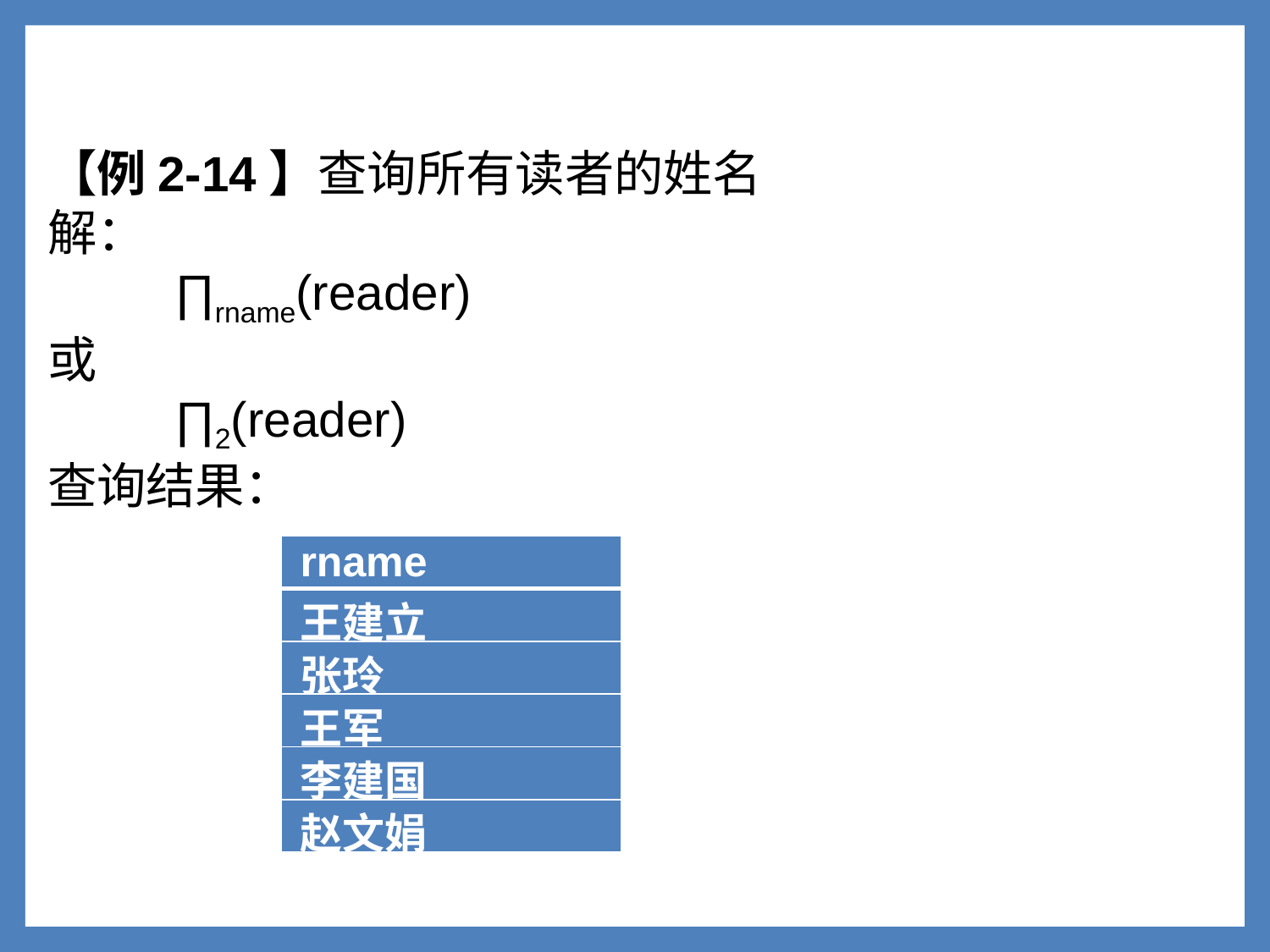

【例2-14】查询所有读者的姓名
解：
	∏rname(reader)
或
	∏2(reader)
查询结果：
1

| rname |
| --- |
| 王建立 |
| 张玲 |
| 王军 |
| 李建国 |
| 赵文娟 |